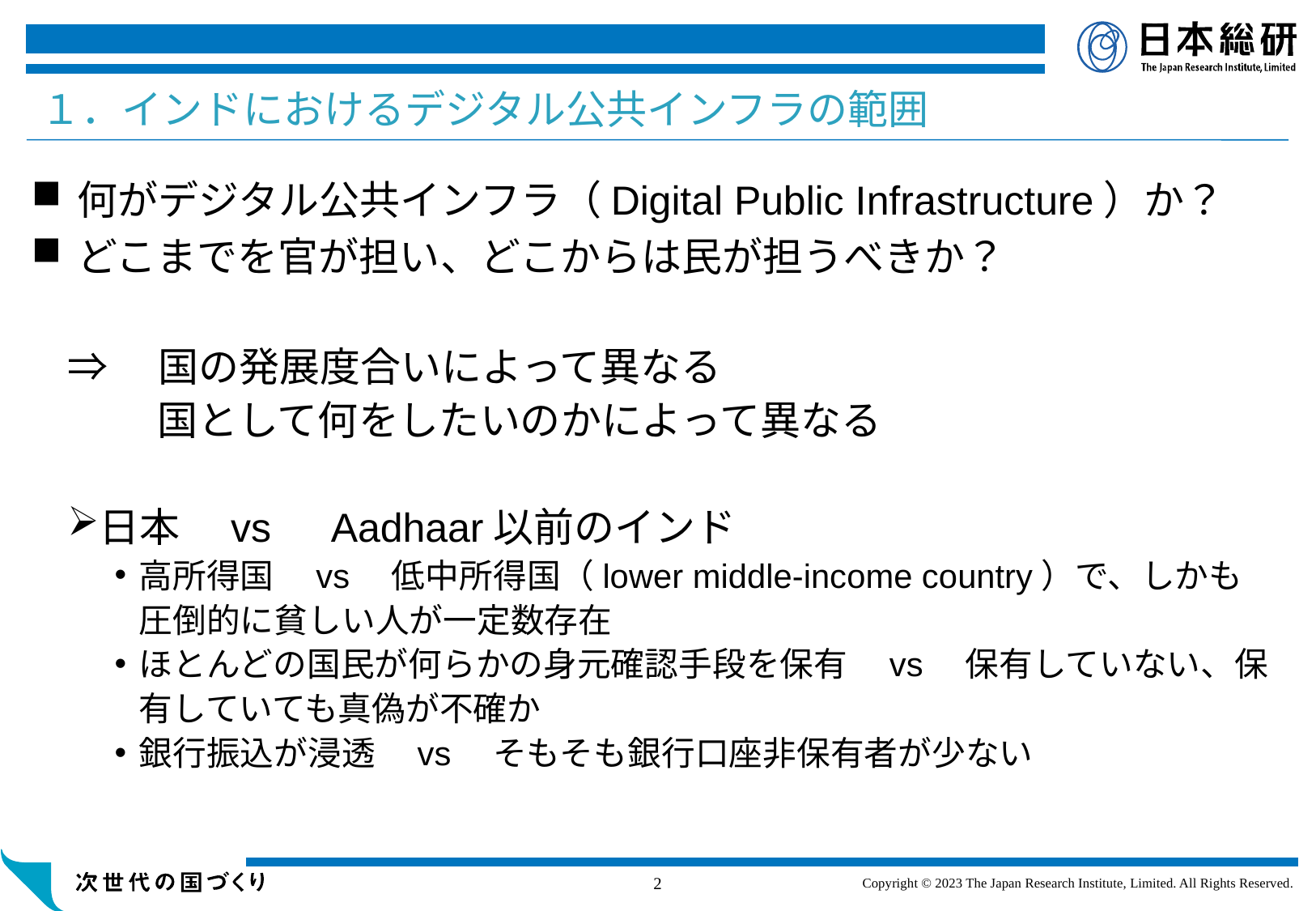

１．インドにおけるデジタル公共インフラの範囲
何がデジタル公共インフラ（Digital Public Infrastructure）か？
どこまでを官が担い、どこからは民が担うべきか？

⇒　国の発展度合いによって異なる
　　 国として何をしたいのかによって異なる

日本　vs　Aadhaar以前のインド
高所得国　vs　低中所得国（lower middle-income country）で、しかも圧倒的に貧しい人が一定数存在
ほとんどの国民が何らかの身元確認手段を保有　vs　保有していない、保有していても真偽が不確か
銀行振込が浸透　vs　そもそも銀行口座非保有者が少ない

2